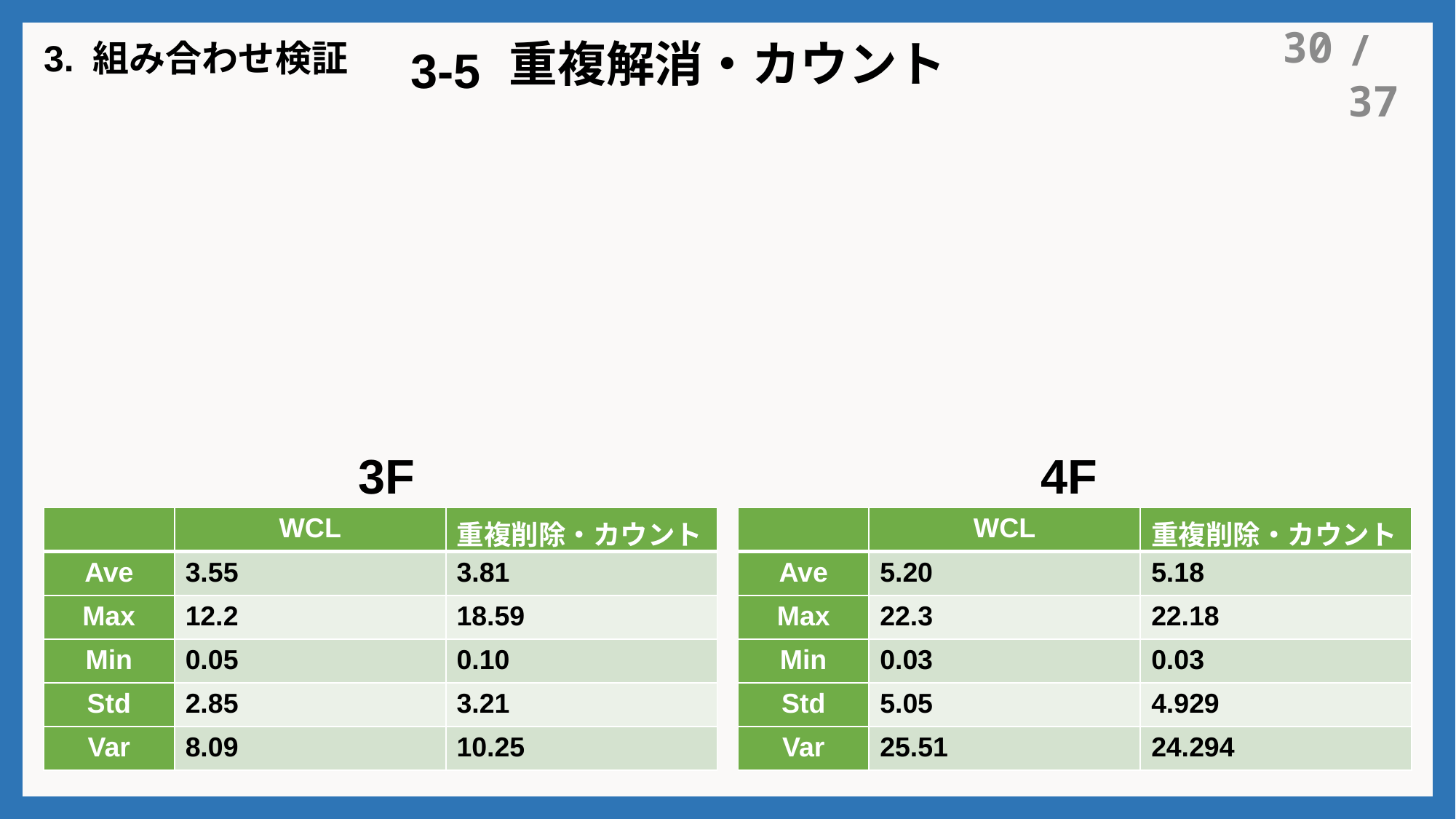

30
3. 組み合わせ検証
重複解消・カウント
3-5
3F
4F
|  | WCL | 重複削除・カウント |
| --- | --- | --- |
| Ave | 3.55 | 3.81 |
| Max | 12.2 | 18.59 |
| Min | 0.05 | 0.10 |
| Std | 2.85 | 3.21 |
| Var | 8.09 | 10.25 |
|  | WCL | 重複削除・カウント |
| --- | --- | --- |
| Ave | 5.20 | 5.18 |
| Max | 22.3 | 22.18 |
| Min | 0.03 | 0.03 |
| Std | 5.05 | 4.929 |
| Var | 25.51 | 24.294 |